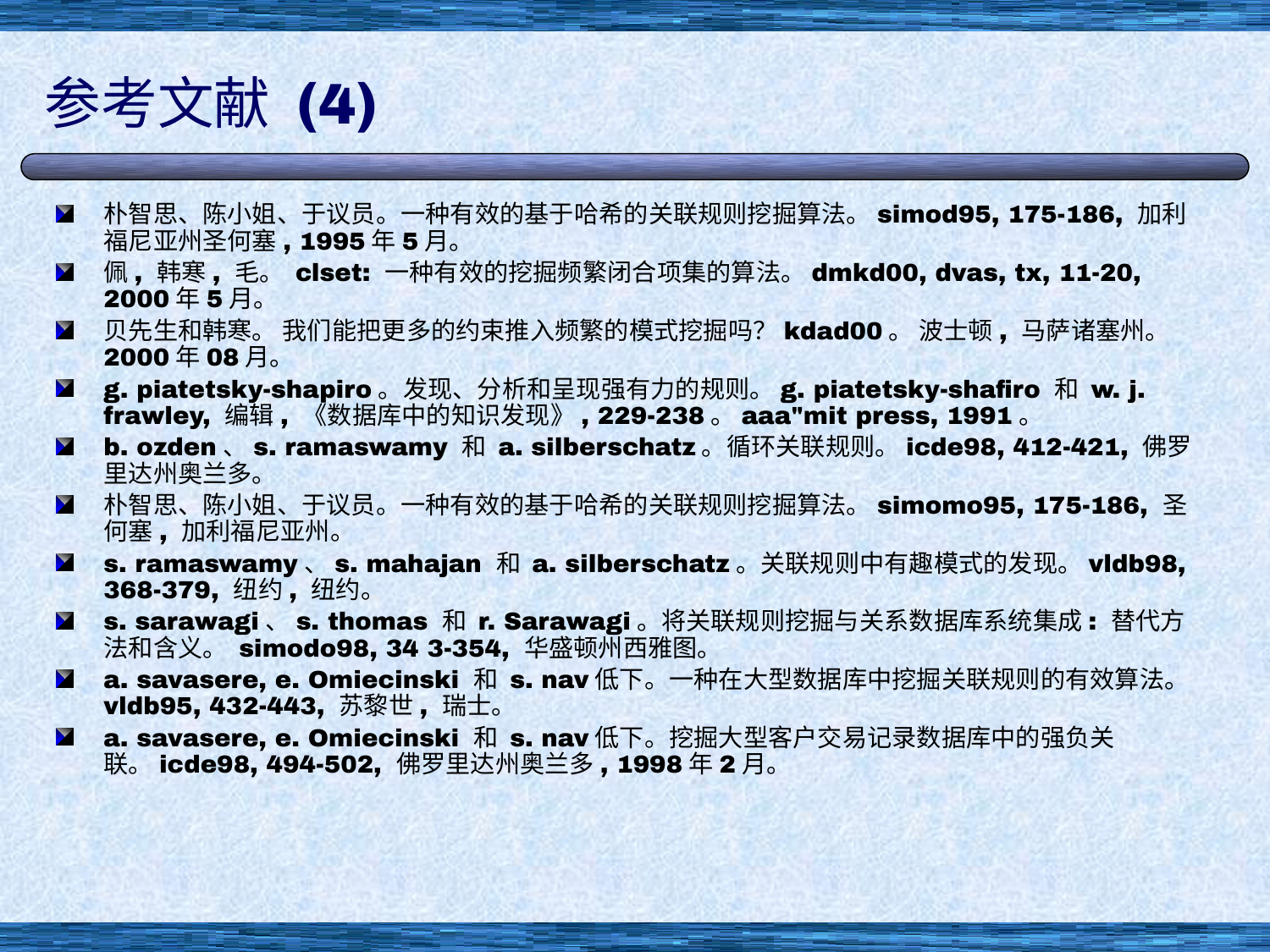

# 参考文献 (4)
朴智思、陈小姐、于议员。一种有效的基于哈希的关联规则挖掘算法。simod95, 175-186, 加利福尼亚州圣何塞, 1995年5月。
佩, 韩寒, 毛。 clset: 一种有效的挖掘频繁闭合项集的算法。dmkd00, dvas, tx, 11-20, 2000年5月。
贝先生和韩寒。 我们能把更多的约束推入频繁的模式挖掘吗？kdad00。 波士顿, 马萨诸塞州。 2000年08月。
g. piatetsky-shapiro。发现、分析和呈现强有力的规则。g. piatetsky-shafiro 和 w. j. frawley, 编辑, 《数据库中的知识发现》, 229-238。aaa"mit press, 1991。
b. ozden、s. ramaswamy 和 a. silberschatz。循环关联规则。icde98, 412-421, 佛罗里达州奥兰多。
朴智思、陈小姐、于议员。一种有效的基于哈希的关联规则挖掘算法。simomo95, 175-186, 圣何塞, 加利福尼亚州。
s. ramaswamy、s. mahajan 和 a. silberschatz。关联规则中有趣模式的发现。vldb98, 368-379, 纽约, 纽约。
s. sarawagi、s. thomas 和 r. Sarawagi。将关联规则挖掘与关系数据库系统集成: 替代方法和含义。 simodo98, 34 3-354, 华盛顿州西雅图。
a. savasere, e. Omiecinski 和 s. nav低下。一种在大型数据库中挖掘关联规则的有效算法。vldb95, 432-443, 苏黎世, 瑞士。
a. savasere, e. Omiecinski 和 s. nav低下。挖掘大型客户交易记录数据库中的强负关联。icde98, 494-502, 佛罗里达州奥兰多, 1998年2月。